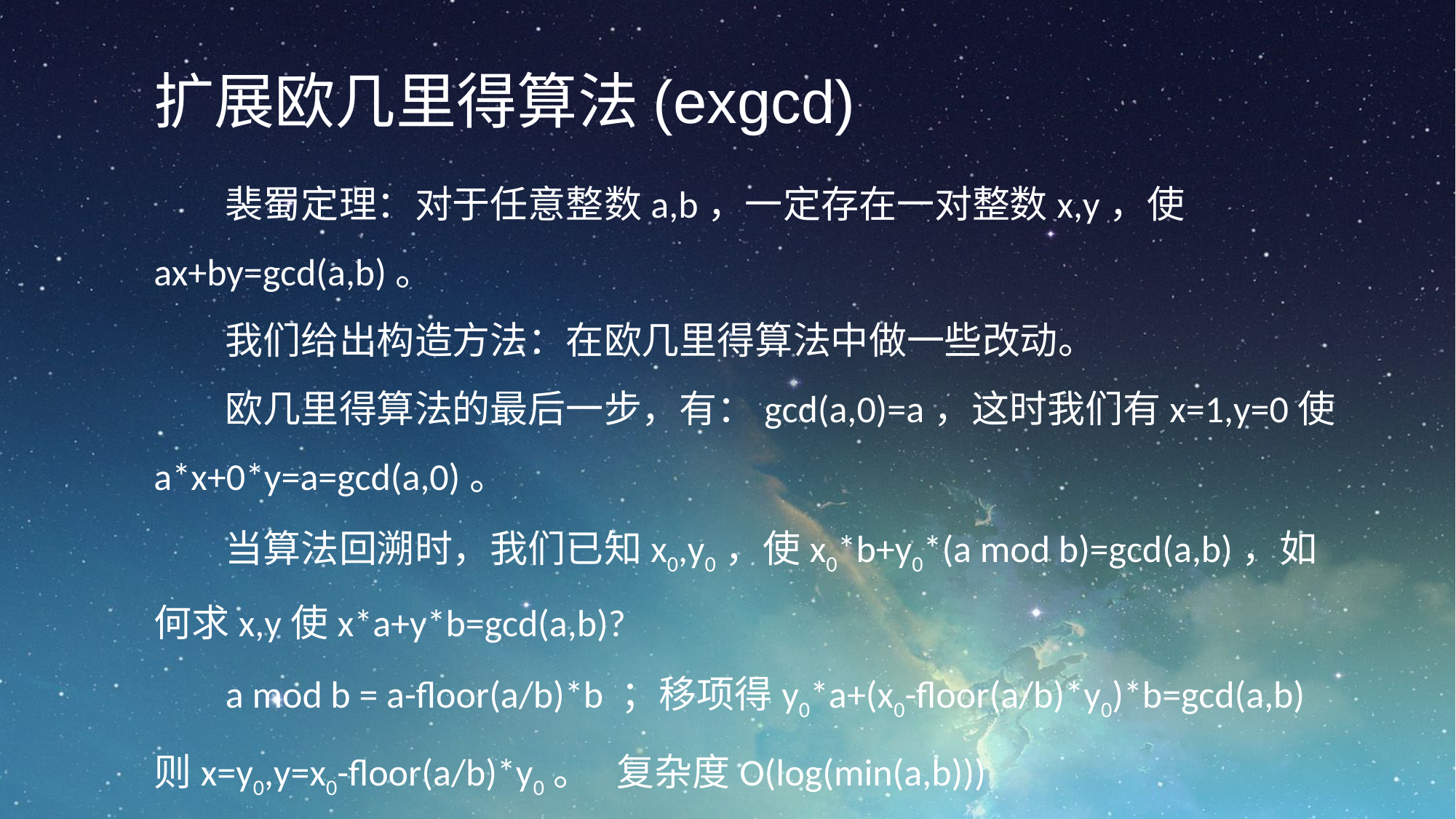

扩展欧几里得算法(exgcd)
裴蜀定理：对于任意整数a,b，一定存在一对整数x,y，使ax+by=gcd(a,b)。
我们给出构造方法：在欧几里得算法中做一些改动。
欧几里得算法的最后一步，有：gcd(a,0)=a，这时我们有x=1,y=0使a*x+0*y=a=gcd(a,0)。
当算法回溯时，我们已知x0,y0，使x0*b+y0*(a mod b)=gcd(a,b)，如何求x,y使x*a+y*b=gcd(a,b)?
a mod b = a-floor(a/b)*b ；移项得y0*a+(x0-floor(a/b)*y0)*b=gcd(a,b)  则x=y0,y=x0-floor(a/b)*y0。   复杂度O(log(min(a,b)))